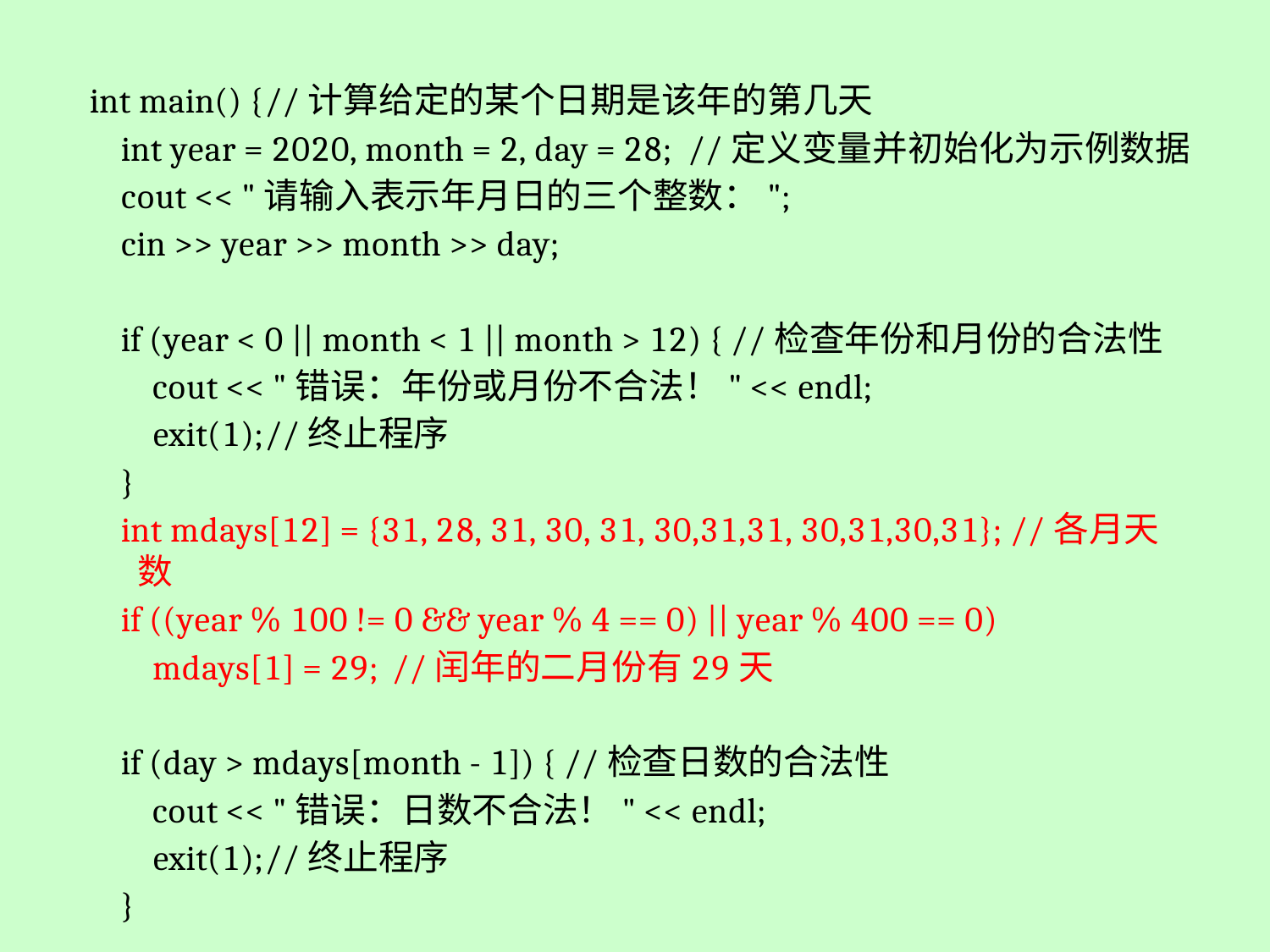

int main() {	//计算给定的某个日期是该年的第几天
    int year = 2020, month = 2, day = 28;  //定义变量并初始化为示例数据
    cout << "请输入表示年月日的三个整数：";
    cin >> year >> month >> day;

    if (year < 0 || month < 1 || month > 12) { //检查年份和月份的合法性
        cout << "错误：年份或月份不合法！" << endl;
        exit(1);	//终止程序
    }
    int mdays[12] = {31, 28, 31, 30, 31, 30,31,31, 30,31,30,31}; //各月天数
    if ((year % 100 != 0 && year % 4 == 0) || year % 400 == 0)
        mdays[1] = 29; 	//闰年的二月份有29天

    if (day > mdays[month - 1]) { //检查日数的合法性
        cout << "错误：日数不合法！" << endl;
        exit(1);	//终止程序
    }